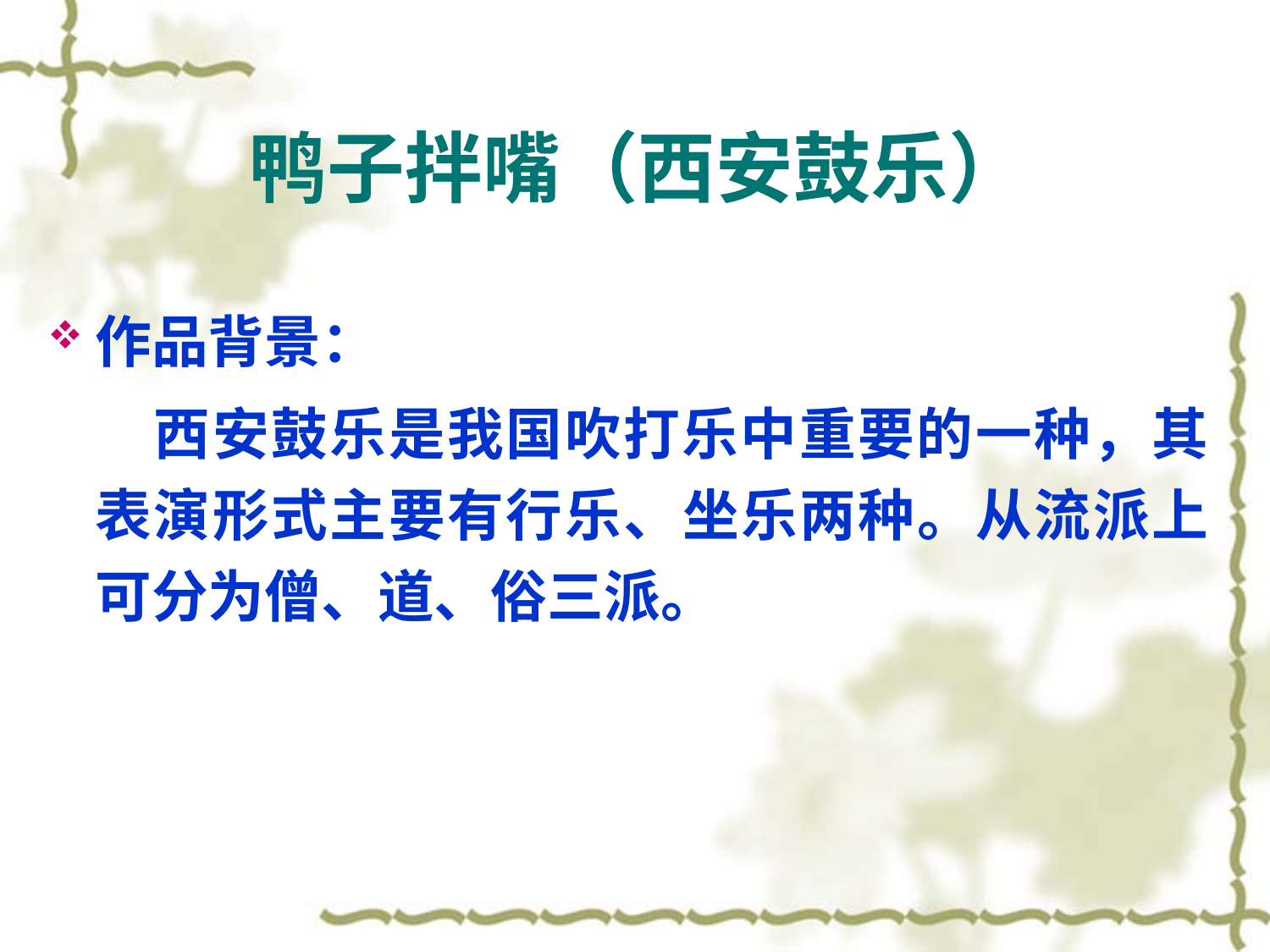

# 鸭子拌嘴（西安鼓乐）
作品背景：
      西安鼓乐是我国吹打乐中重要的一种，其表演形式主要有行乐、坐乐两种。从流派上可分为僧、道、俗三派。